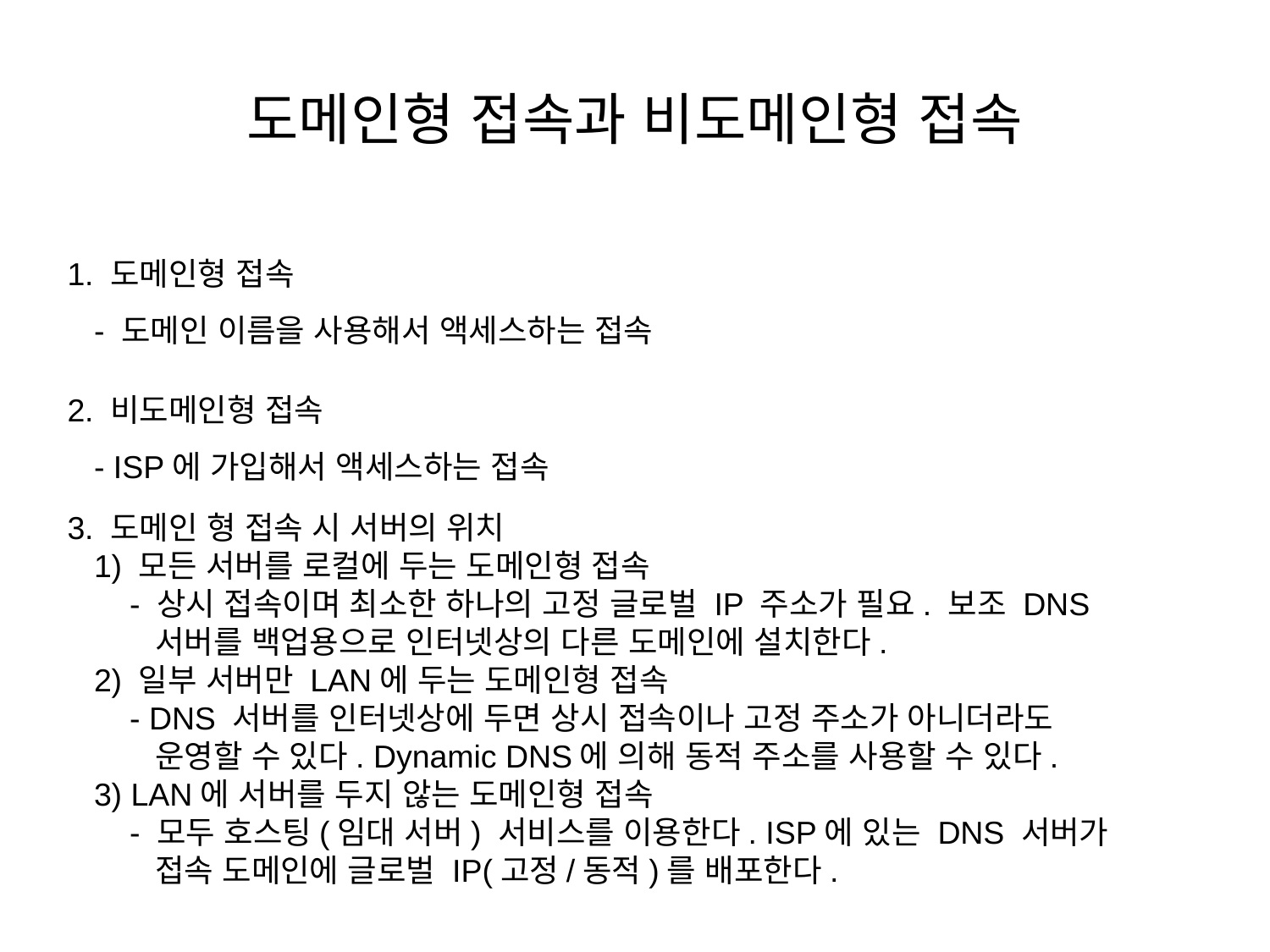

# 도메인형 접속과 비도메인형 접속
1. 도메인형 접속
   - 도메인 이름을 사용해서 액세스하는 접속

2. 비도메인형 접속
   - ISP에 가입해서 액세스하는 접속

3. 도메인 형 접속 시 서버의 위치
   1) 모든 서버를 로컬에 두는 도메인형 접속
       - 상시 접속이며 최소한 하나의 고정 글로벌 IP 주소가 필요. 보조 DNS
         서버를 백업용으로 인터넷상의 다른 도메인에 설치한다.
   2) 일부 서버만 LAN에 두는 도메인형 접속
       - DNS 서버를 인터넷상에 두면 상시 접속이나 고정 주소가 아니더라도
         운영할 수 있다. Dynamic DNS에 의해 동적 주소를 사용할 수 있다.
   3) LAN에 서버를 두지 않는 도메인형 접속
       - 모두 호스팅(임대 서버) 서비스를 이용한다. ISP에 있는 DNS 서버가
         접속 도메인에 글로벌 IP(고정/동적)를 배포한다.